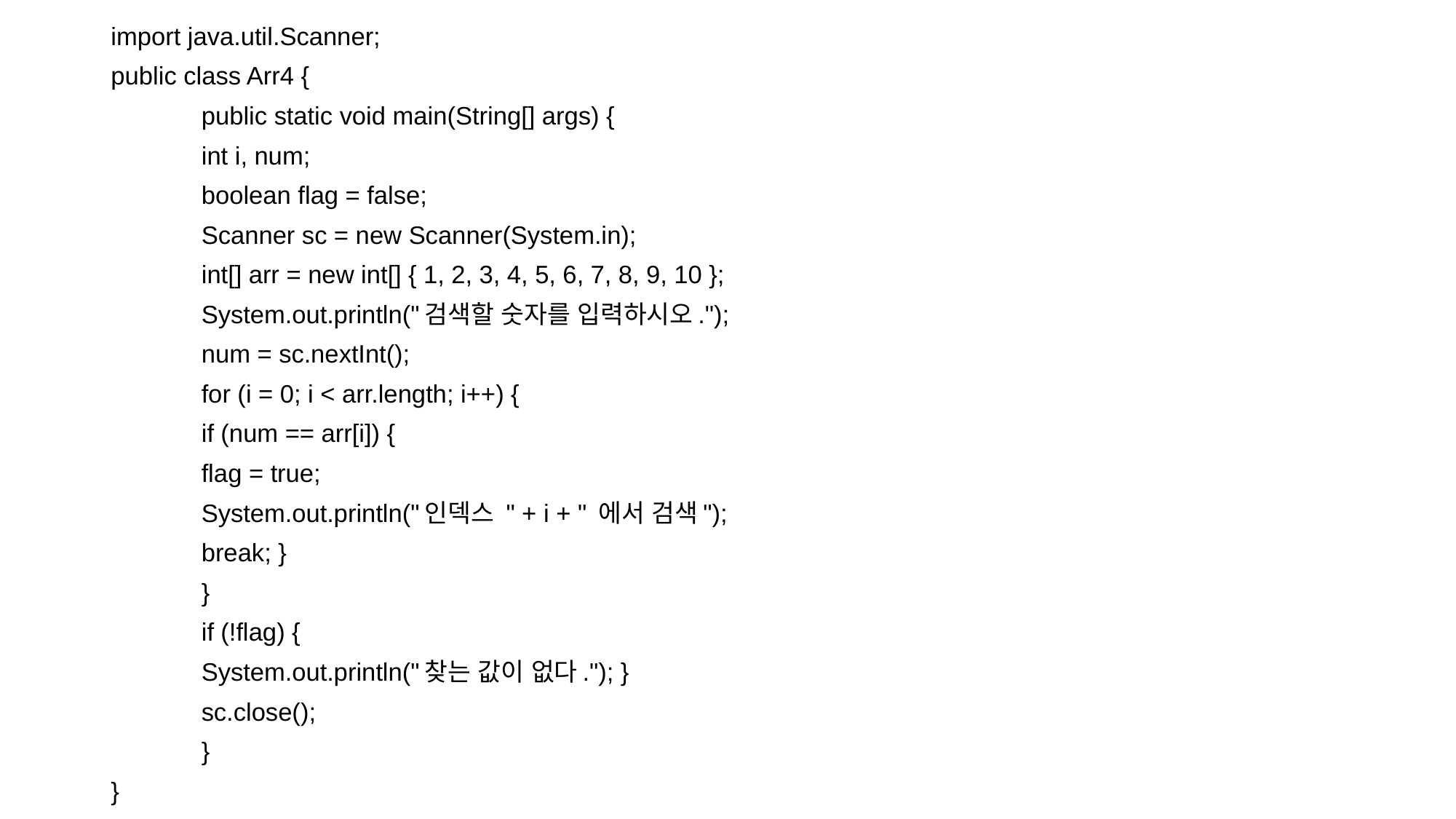

#
import java.util.Scanner;
public class Arr4 {
	public static void main(String[] args) {
		int i, num;
		boolean flag = false;
		Scanner sc = new Scanner(System.in);
		int[] arr = new int[] { 1, 2, 3, 4, 5, 6, 7, 8, 9, 10 };
		System.out.println("검색할 숫자를 입력하시오.");
		num = sc.nextInt();
		for (i = 0; i < arr.length; i++) {
			if (num == arr[i]) {
				flag = true;
				System.out.println("인덱스 " + i + " 에서 검색");
				break; }
		}
		if (!flag) {
			System.out.println("찾는 값이 없다."); }
		sc.close();
	}
}